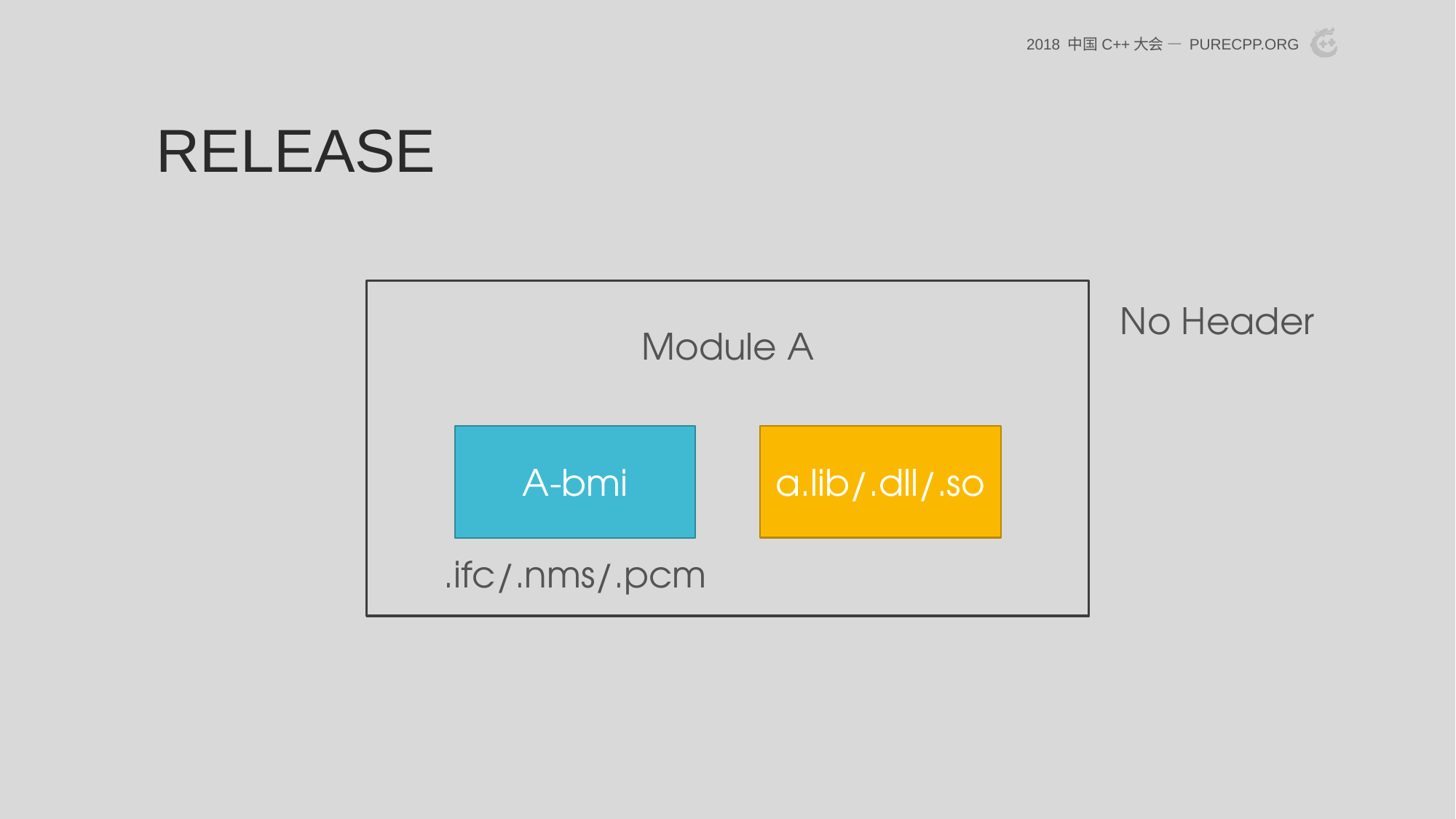

# release
2018 中国C++大会 — purecpp.org

Module A
a.lib/.dll/.so
A-bmi
.ifc/.nms/.pcm
No Header